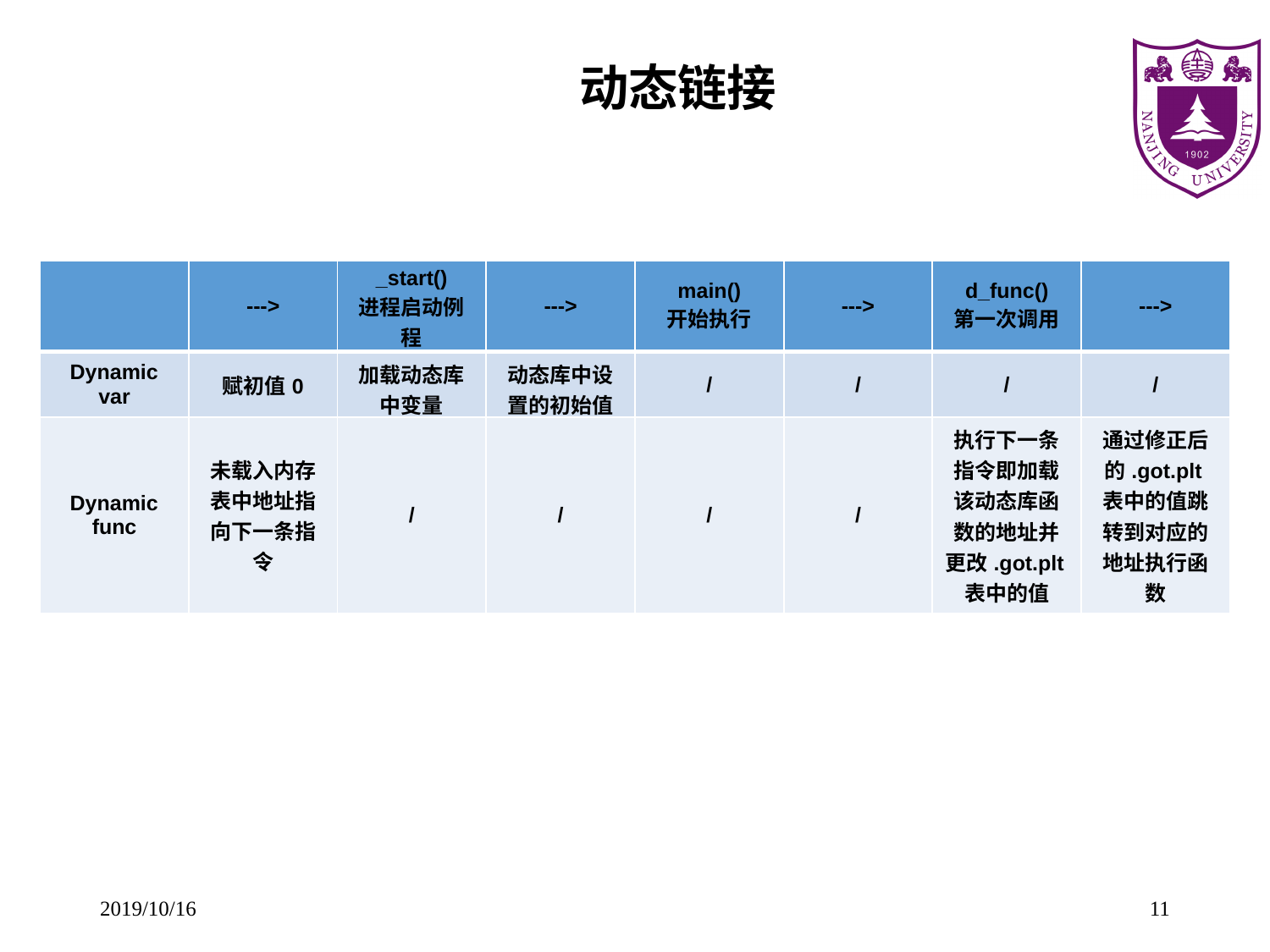

动态链接
|  | ---> | \_start() 进程启动例程 | ---> | main() 开始执行 | ---> | d\_func() 第一次调用 | ---> |
| --- | --- | --- | --- | --- | --- | --- | --- |
| Dynamic var | 赋初值0 | 加载动态库中变量 | 动态库中设置的初始值 | / | / | / | / |
| Dynamic func | 未载入内存 表中地址指向下一条指令 | / | / | / | / | 执行下一条指令即加载该动态库函数的地址并更改.got.plt表中的值 | 通过修正后的.got.plt表中的值跳转到对应的地址执行函数 |
2019/10/16
11